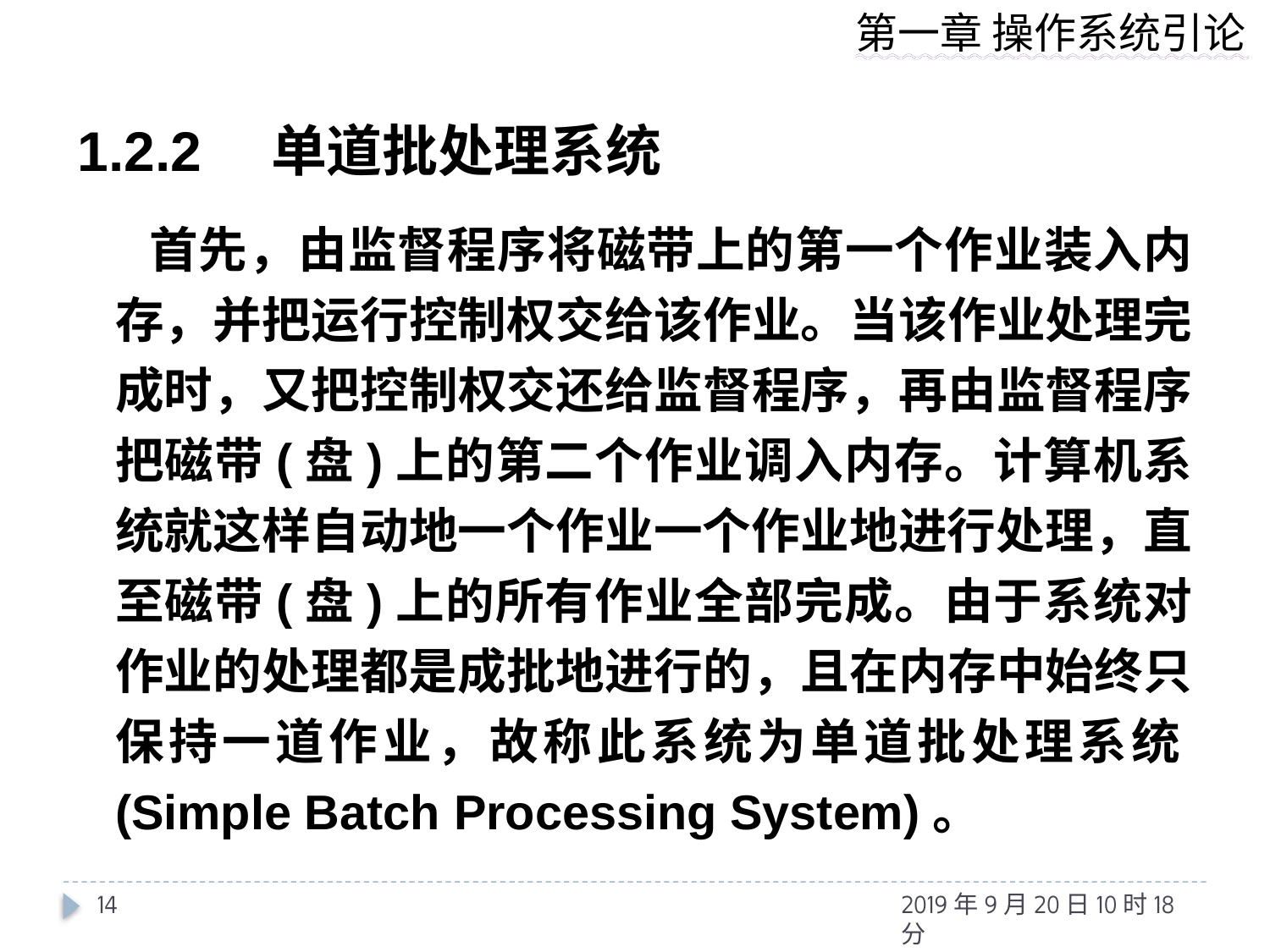

1.2.2　单道批处理系统
     首先，由监督程序将磁带上的第一个作业装入内存，并把运行控制权交给该作业。当该作业处理完成时，又把控制权交还给监督程序，再由监督程序把磁带(盘)上的第二个作业调入内存。计算机系统就这样自动地一个作业一个作业地进行处理，直至磁带(盘)上的所有作业全部完成。由于系统对作业的处理都是成批地进行的，且在内存中始终只保持一道作业，故称此系统为单道批处理系统(Simple Batch Processing System)。

14
2019年9月20日10时18分